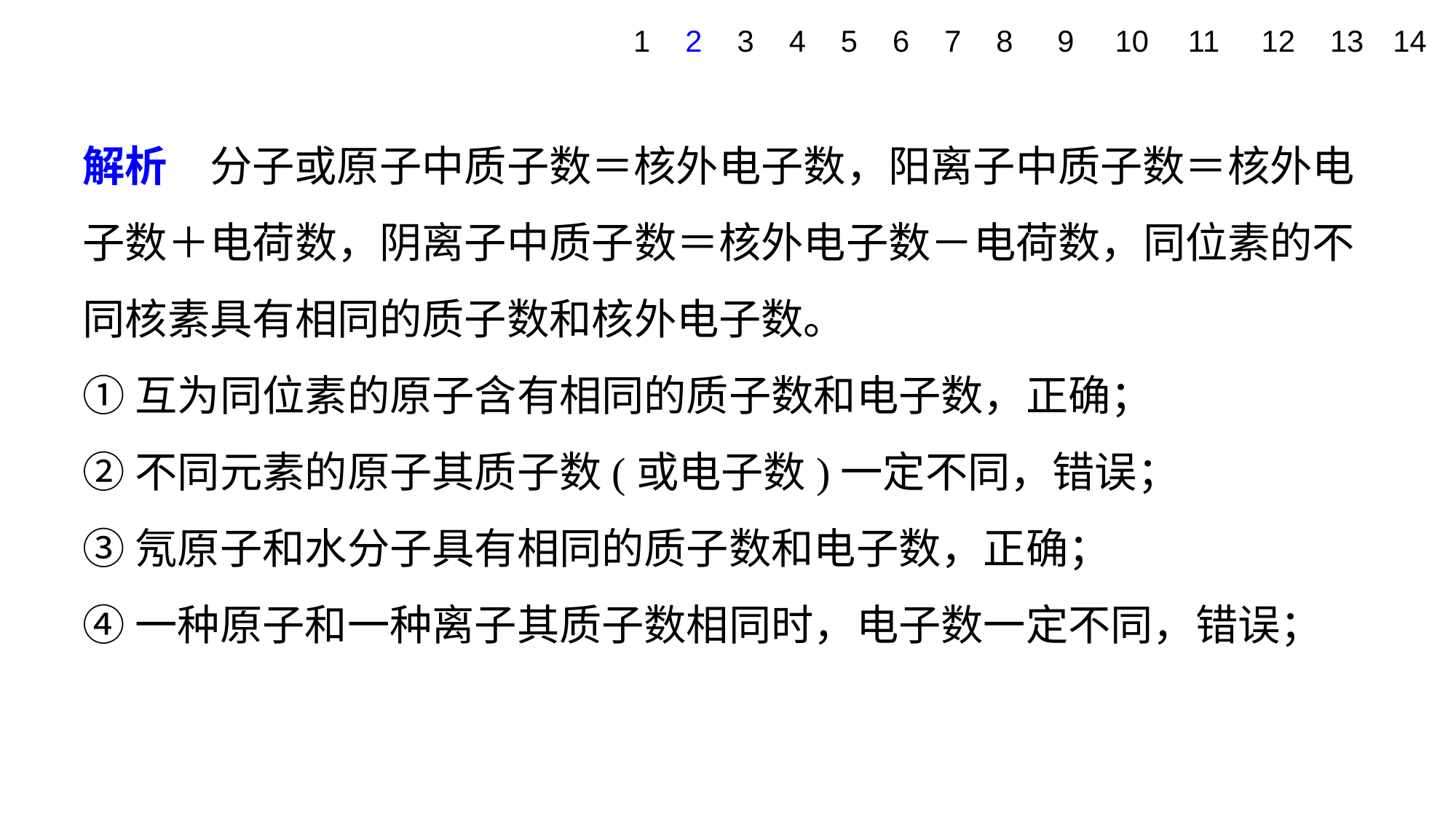

1
2
3
4
5
6
7
8
9
10
11
12
13
14
解析　分子或原子中质子数＝核外电子数，阳离子中质子数＝核外电子数＋电荷数，阴离子中质子数＝核外电子数－电荷数，同位素的不同核素具有相同的质子数和核外电子数。
①互为同位素的原子含有相同的质子数和电子数，正确；
②不同元素的原子其质子数(或电子数)一定不同，错误；
③氖原子和水分子具有相同的质子数和电子数，正确；
④一种原子和一种离子其质子数相同时，电子数一定不同，错误；